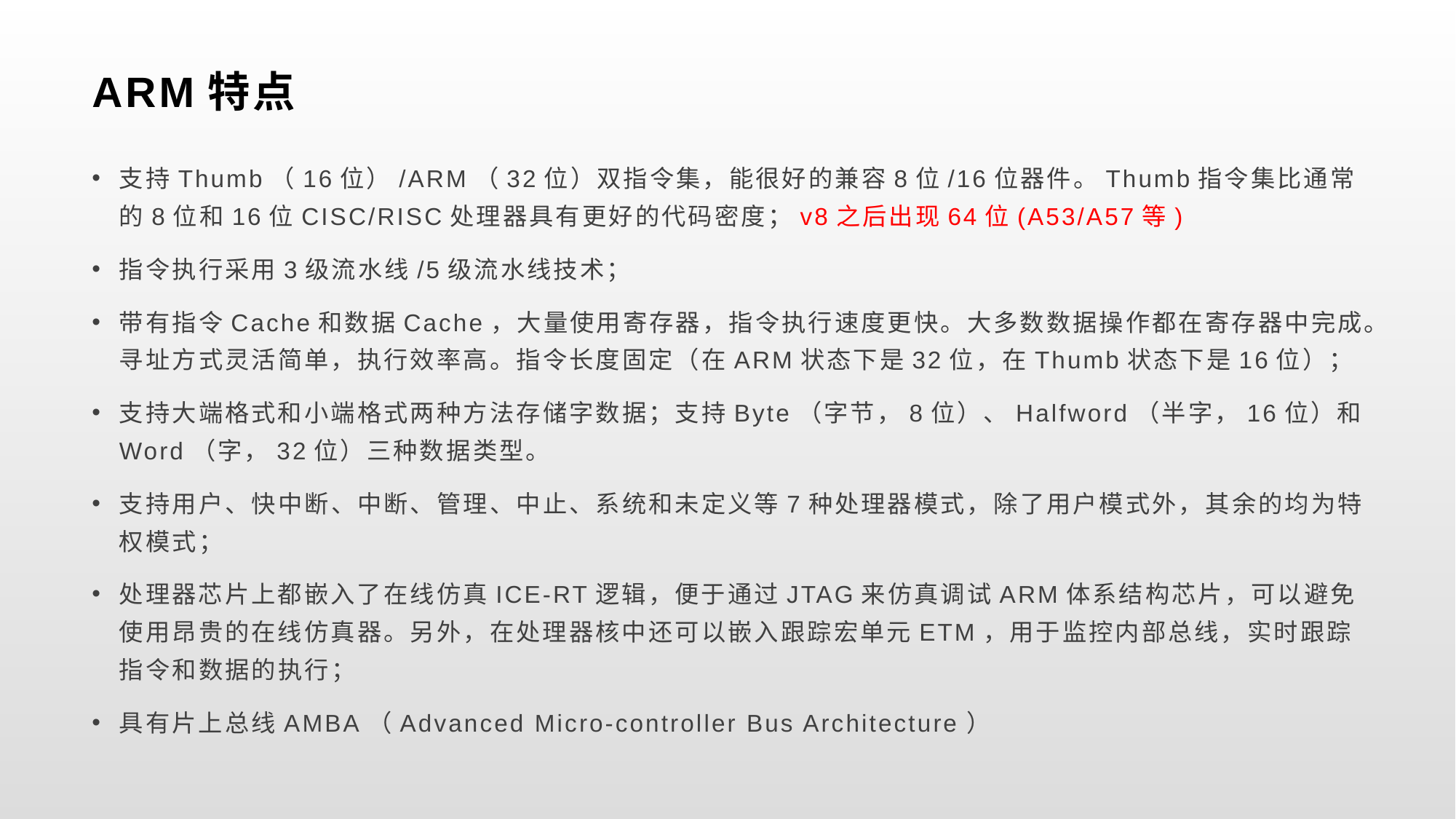

# ARM特点
支持Thumb（16位）/ARM（32位）双指令集，能很好的兼容8位/16位器件。Thumb指令集比通常的8位和16位CISC/RISC处理器具有更好的代码密度；v8之后出现64位(A53/A57等)
指令执行采用3级流水线/5级流水线技术；
带有指令Cache和数据Cache，大量使用寄存器，指令执行速度更快。大多数数据操作都在寄存器中完成。寻址方式灵活简单，执行效率高。指令长度固定（在ARM状态下是32位，在Thumb状态下是16位）；
支持大端格式和小端格式两种方法存储字数据；支持Byte（字节，8位）、Halfword（半字，16位）和Word（字，32位）三种数据类型。
支持用户、快中断、中断、管理、中止、系统和未定义等7种处理器模式，除了用户模式外，其余的均为特权模式；
处理器芯片上都嵌入了在线仿真ICE-RT逻辑，便于通过JTAG来仿真调试ARM体系结构芯片，可以避免使用昂贵的在线仿真器。另外，在处理器核中还可以嵌入跟踪宏单元ETM，用于监控内部总线，实时跟踪指令和数据的执行；
具有片上总线AMBA（Advanced Micro-controller Bus Architecture）